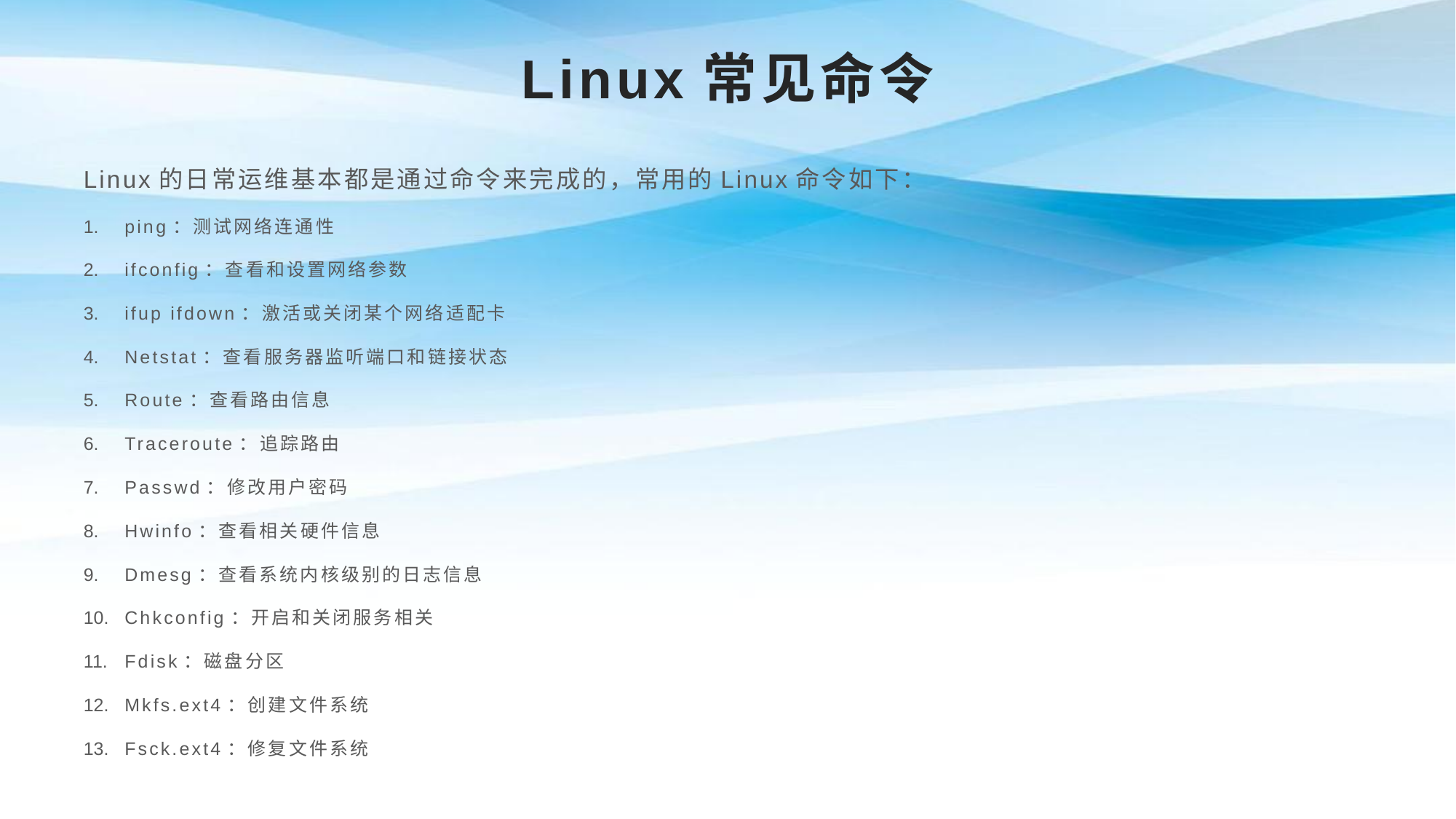

# Linux常见命令
Linux的日常运维基本都是通过命令来完成的，常用的Linux命令如下：
ping：测试网络连通性
ifconfig：查看和设置网络参数
ifup ifdown：激活或关闭某个网络适配卡
Netstat：查看服务器监听端口和链接状态
Route：查看路由信息
Traceroute：追踪路由
Passwd：修改用户密码
Hwinfo：查看相关硬件信息
Dmesg：查看系统内核级别的日志信息
Chkconfig：开启和关闭服务相关
Fdisk：磁盘分区
Mkfs.ext4：创建文件系统
Fsck.ext4：修复文件系统